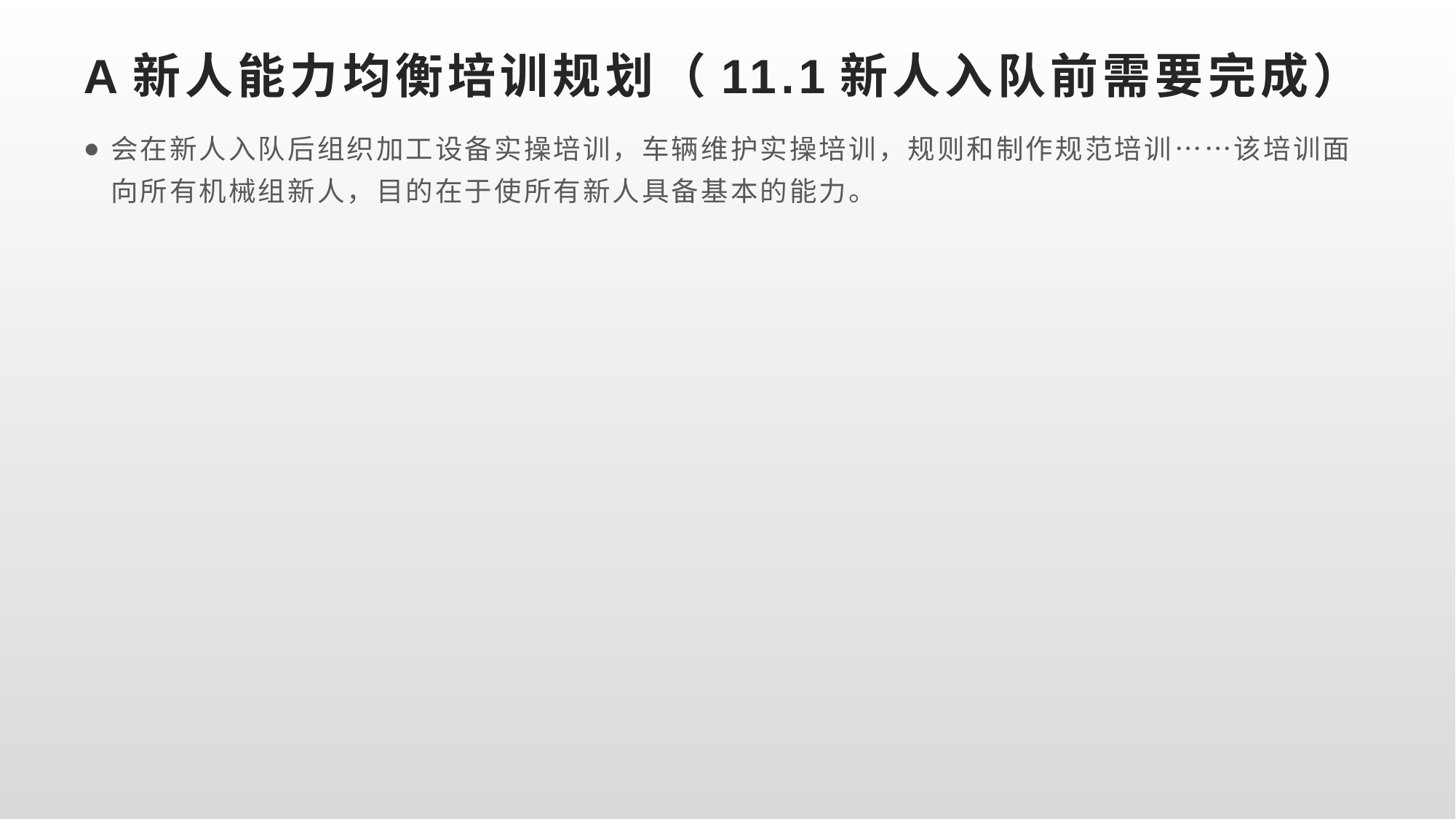

# A新人能力均衡培训规划（11.1新人入队前需要完成）
会在新人入队后组织加工设备实操培训，车辆维护实操培训，规则和制作规范培训……该培训面向所有机械组新人，目的在于使所有新人具备基本的能力。